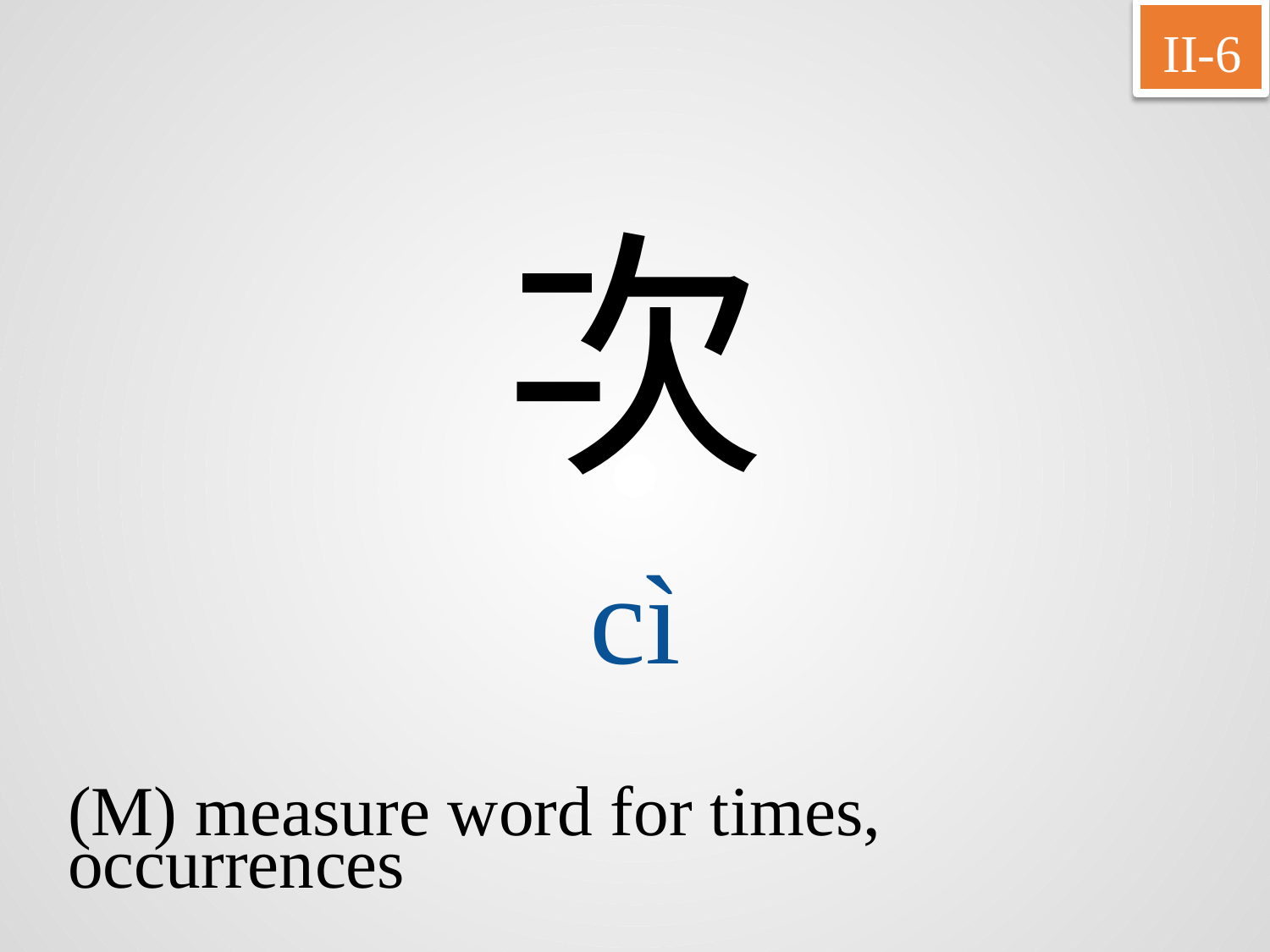

II-6

次
cì
(M) measure word for times,
occurrences